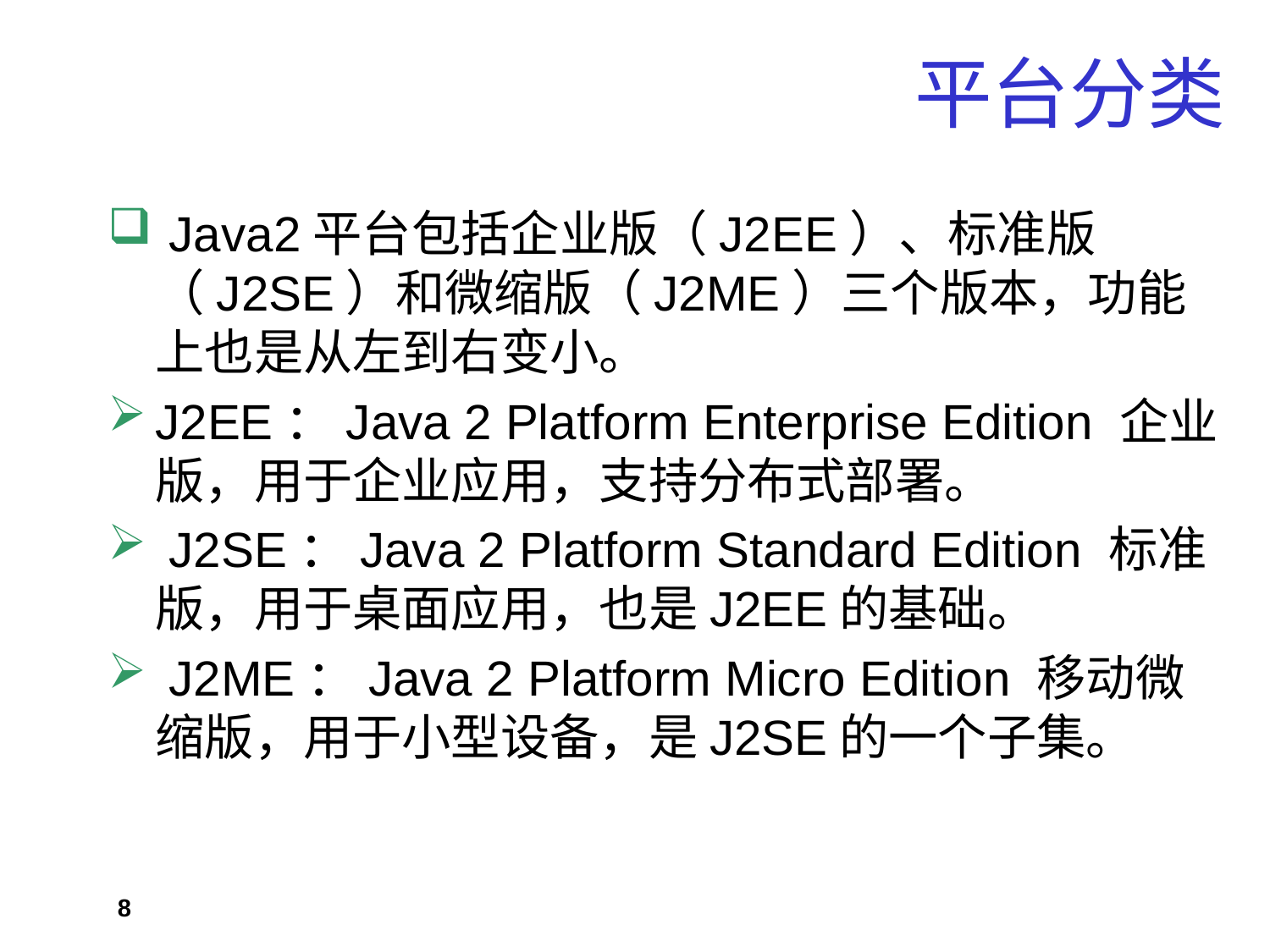

# 平台分类
 Java2平台包括企业版（J2EE）、标准版（J2SE）和微缩版（J2ME）三个版本，功能上也是从左到右变小。
J2EE：Java 2 Platform Enterprise Edition 企业版，用于企业应用，支持分布式部署。
 J2SE：Java 2 Platform Standard Edition 标准版，用于桌面应用，也是J2EE的基础。
 J2ME：Java 2 Platform Micro Edition 移动微缩版，用于小型设备，是J2SE的一个子集。

8